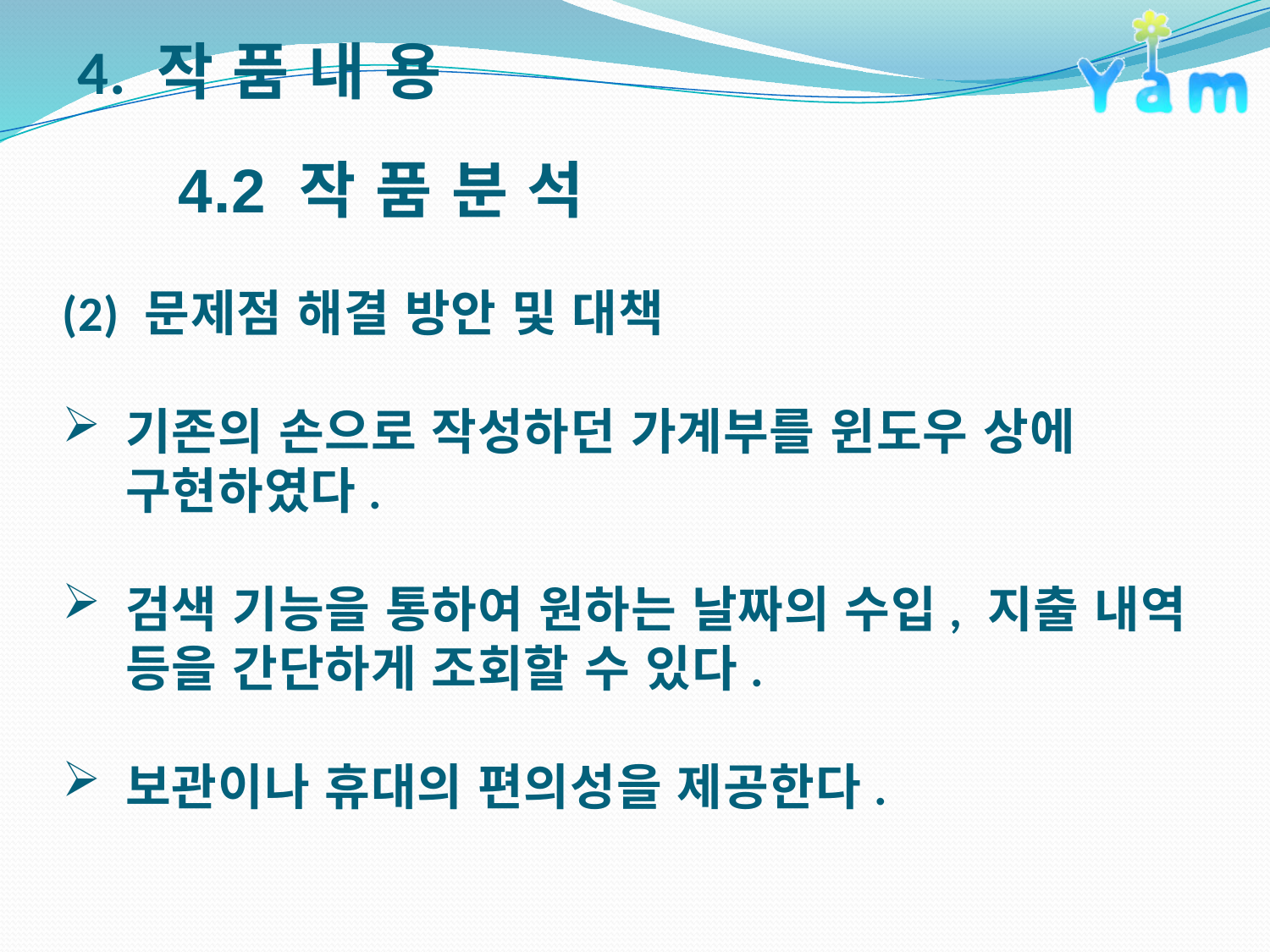

4. 작 품 내 용
4.2 작 품 분 석
(2) 문제점 해결 방안 및 대책

기존의 손으로 작성하던 가계부를 윈도우 상에 구현하였다.

검색 기능을 통하여 원하는 날짜의 수입, 지출 내역 등을 간단하게 조회할 수 있다.

보관이나 휴대의 편의성을 제공한다.